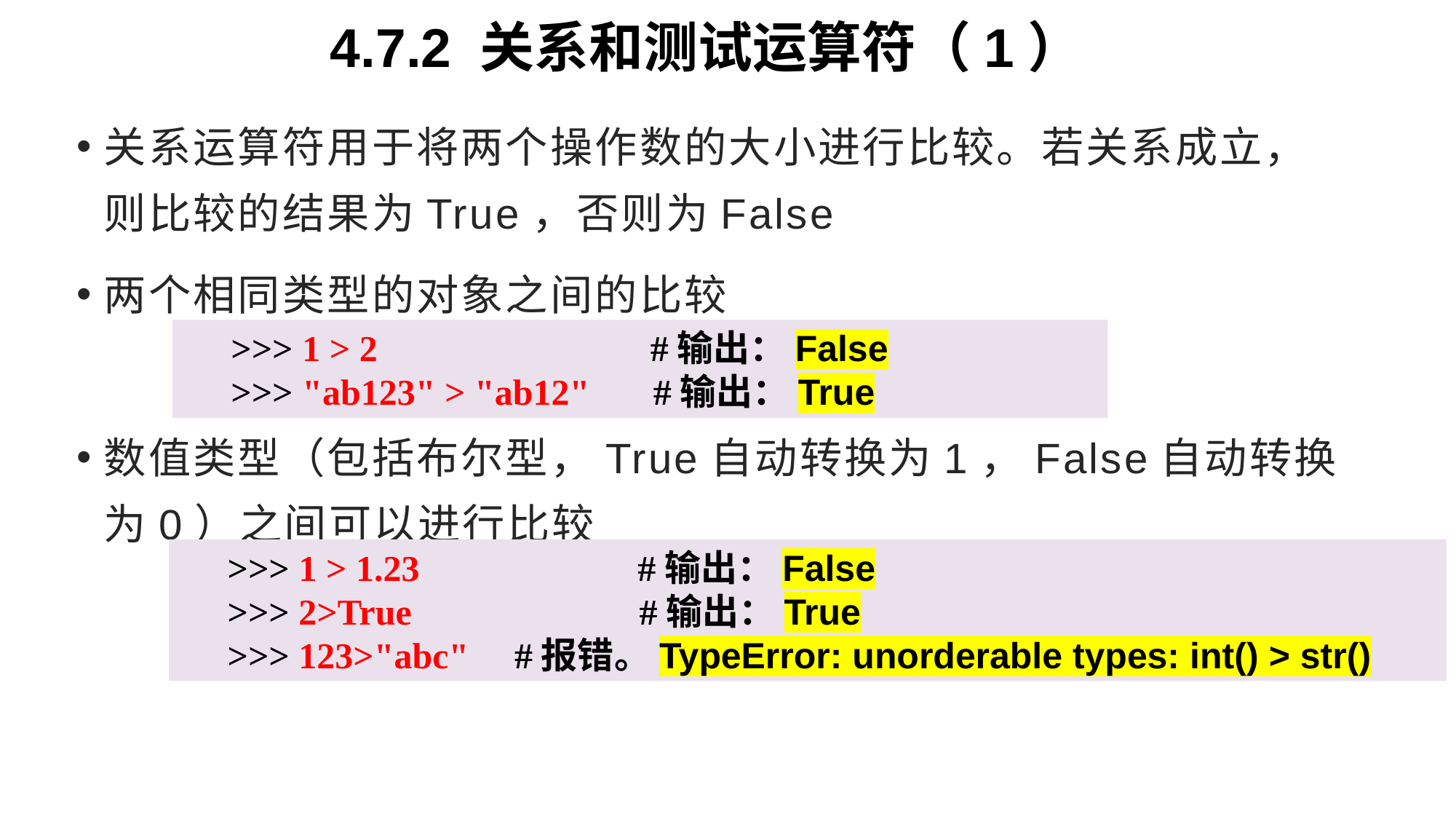

# 4.7.2 关系和测试运算符（1）
关系运算符用于将两个操作数的大小进行比较。若关系成立，则比较的结果为True，否则为False
两个相同类型的对象之间的比较

数值类型（包括布尔型，True自动转换为1，False自动转换为0）之间可以进行比较

>>> 1 > 2                              #输出：False
>>> "ab123" > "ab12"       #输出：True
>>> 1 > 1.23                        #输出：False
>>> 2>True                         #输出：True
>>> 123>"abc"     #报错。TypeError: unorderable types: int() > str()